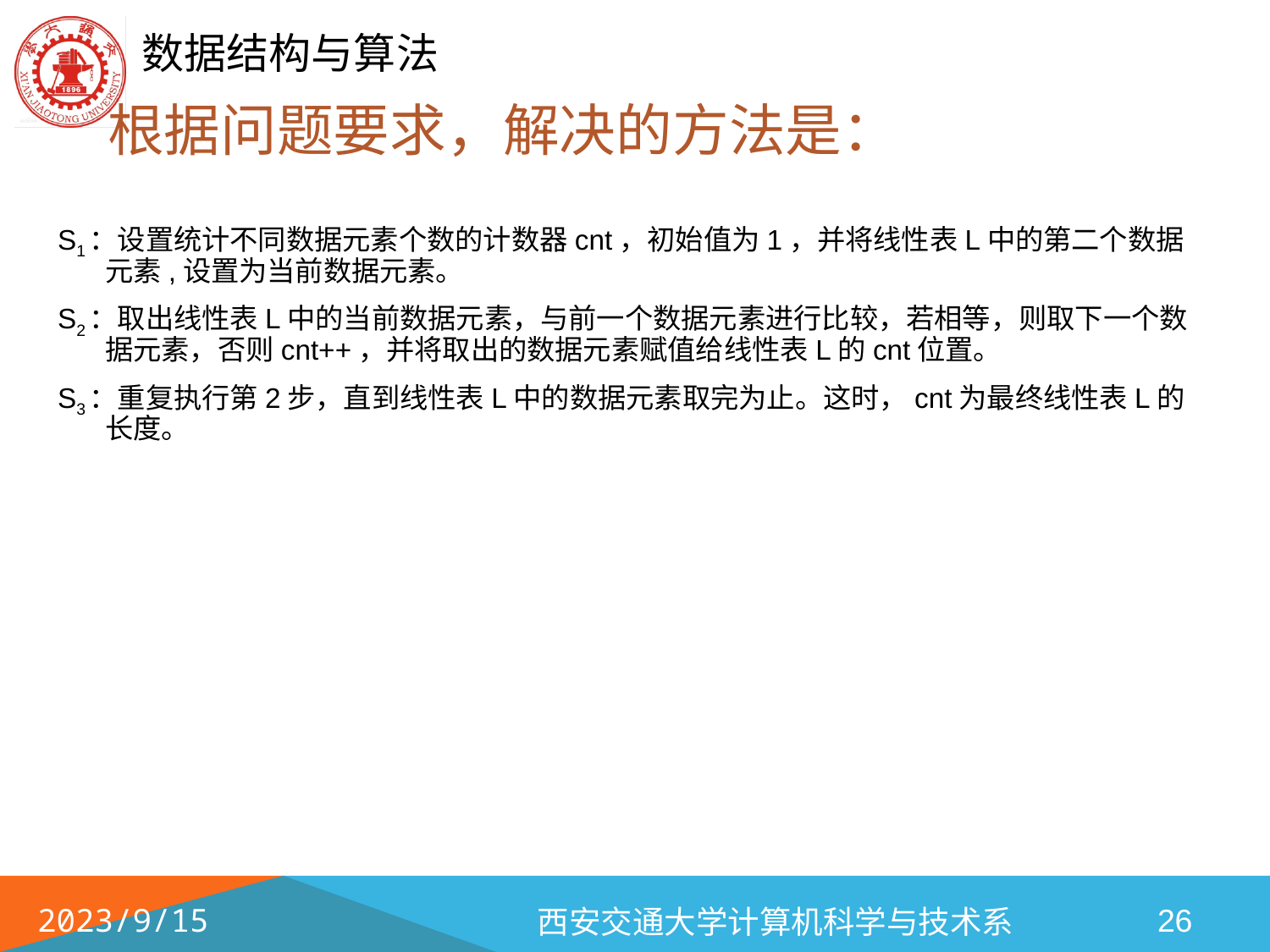

# 根据问题要求，解决的方法是：
S1：设置统计不同数据元素个数的计数器cnt，初始值为1，并将线性表L中的第二个数据元素,设置为当前数据元素。
S2：取出线性表L中的当前数据元素，与前一个数据元素进行比较，若相等，则取下一个数据元素，否则cnt++，并将取出的数据元素赋值给线性表L的cnt位置。
S3：重复执行第2步，直到线性表L中的数据元素取完为止。这时，cnt为最终线性表L的长度。